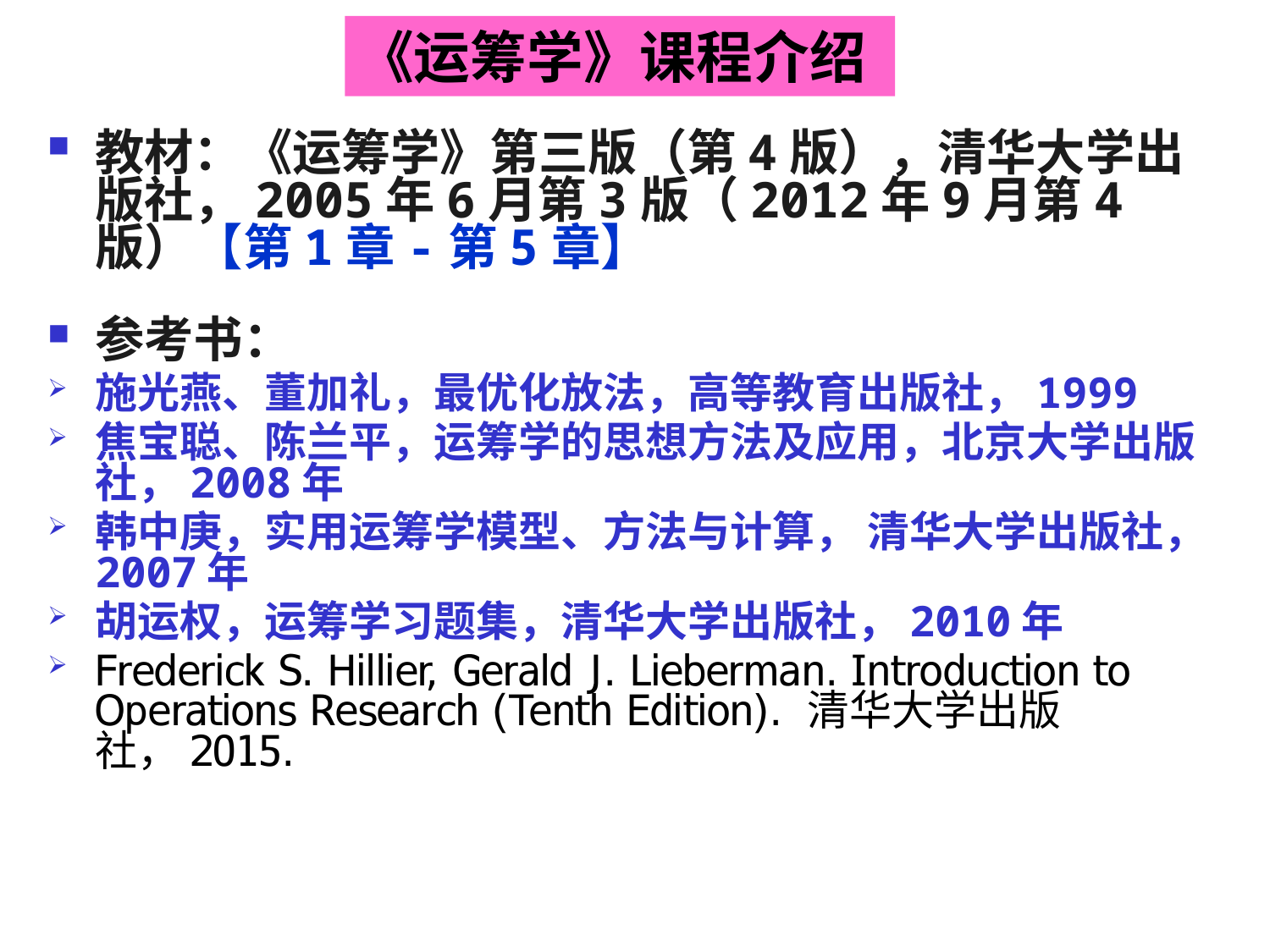

《运筹学》课程介绍
教材：《运筹学》第三版（第4版），清华大学出版社，2005年6月第3版（2012年9月第4版）【第1章-第5章】

参考书：
施光燕、董加礼，最优化放法，高等教育出版社，1999
焦宝聪、陈兰平，运筹学的思想方法及应用，北京大学出版社，2008年
韩中庚，实用运筹学模型、方法与计算， 清华大学出版社，2007年
胡运权，运筹学习题集，清华大学出版社，2010年
Frederick S. Hillier, Gerald J. Lieberman. Introduction to Operations Research (Tenth Edition). 清华大学出版社，2015.